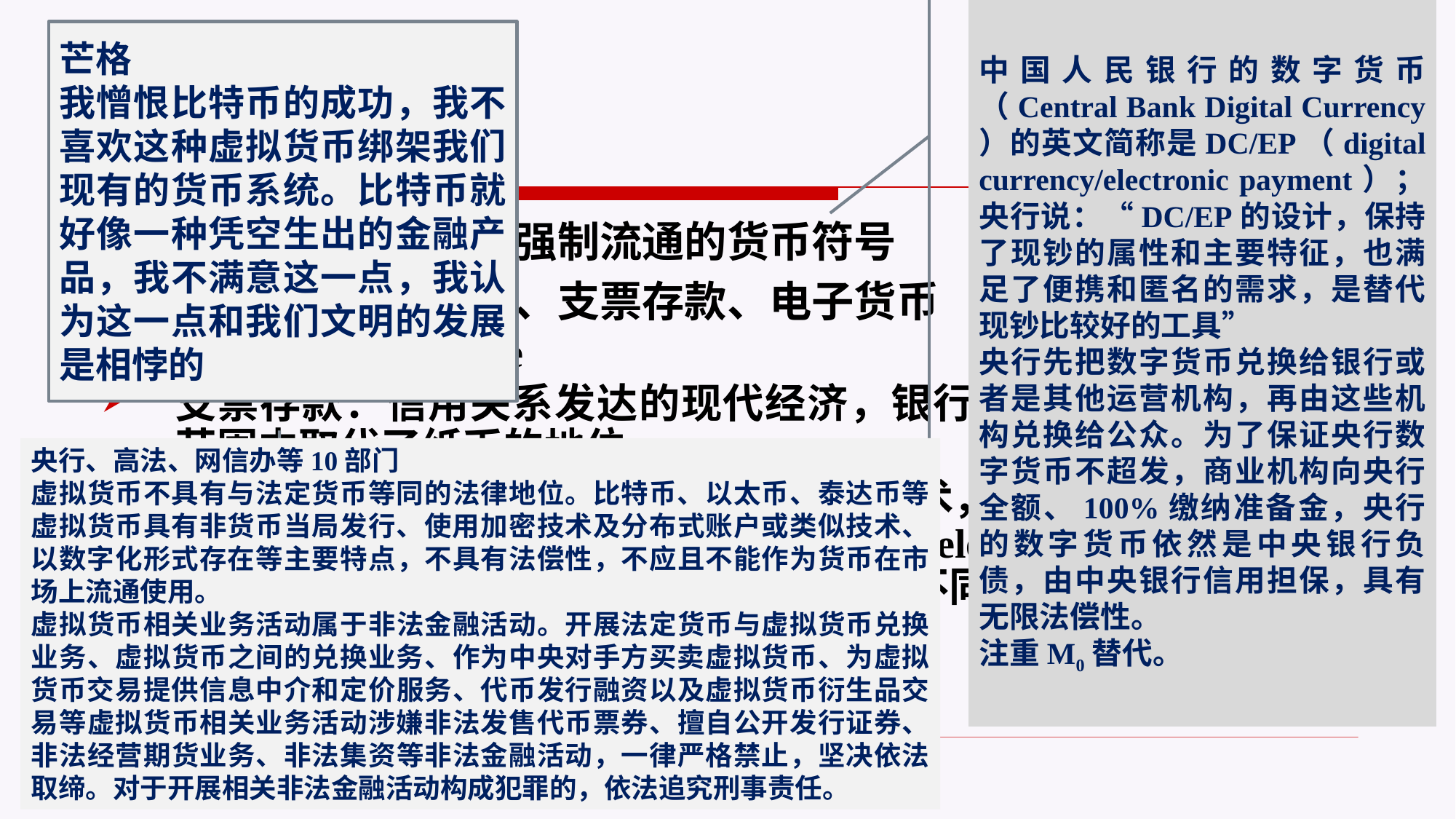

中国人民银行的数字货币（Central Bank Digital Currency
）的英文简称是DC/EP（digital currency/electronic payment）；央行说：“DC/EP的设计，保持了现钞的属性和主要特征，也满足了便携和匿名的需求，是替代现钞比较好的工具”
央行先把数字货币兑换给银行或者是其他运营机构，再由这些机构兑换给公众。为了保证央行数字货币不超发，商业机构向央行全额、100%缴纳准备金，央行的数字货币依然是中央银行负债，由中央银行信用担保，具有无限法偿性。
注重M0替代。
芒格
我憎恨比特币的成功，我不喜欢这种虚拟货币绑架我们现有的货币系统。比特币就好像一种凭空生出的金融产品，我不满意这一点，我认为这一点和我们文明的发展是相悖的
#
纸币：国家发行的强制流通的货币符号
信用货币：银行券、支票存款、电子货币
银行券：bank note
支票存款：信用关系发达的现代经济，银行系统提供的支票一定范围内取代了纸币的地位。
电子货币：依托现代信息技术和互联网技术，prepaid card, debit card，credit card；电子资金结转系统（electronic funds transfer system: EFTS），更便利地实现不同资产流动性。
Bitcoin、Libra是货币吗？
央行、高法、网信办等10部门
虚拟货币不具有与法定货币等同的法律地位。比特币、以太币、泰达币等虚拟货币具有非货币当局发行、使用加密技术及分布式账户或类似技术、以数字化形式存在等主要特点，不具有法偿性，不应且不能作为货币在市场上流通使用。
虚拟货币相关业务活动属于非法金融活动。开展法定货币与虚拟货币兑换业务、虚拟货币之间的兑换业务、作为中央对手方买卖虚拟货币、为虚拟货币交易提供信息中介和定价服务、代币发行融资以及虚拟货币衍生品交易等虚拟货币相关业务活动涉嫌非法发售代币票券、擅自公开发行证券、非法经营期货业务、非法集资等非法金融活动，一律严格禁止，坚决依法取缔。对于开展相关非法金融活动构成犯罪的，依法追究刑事责任。